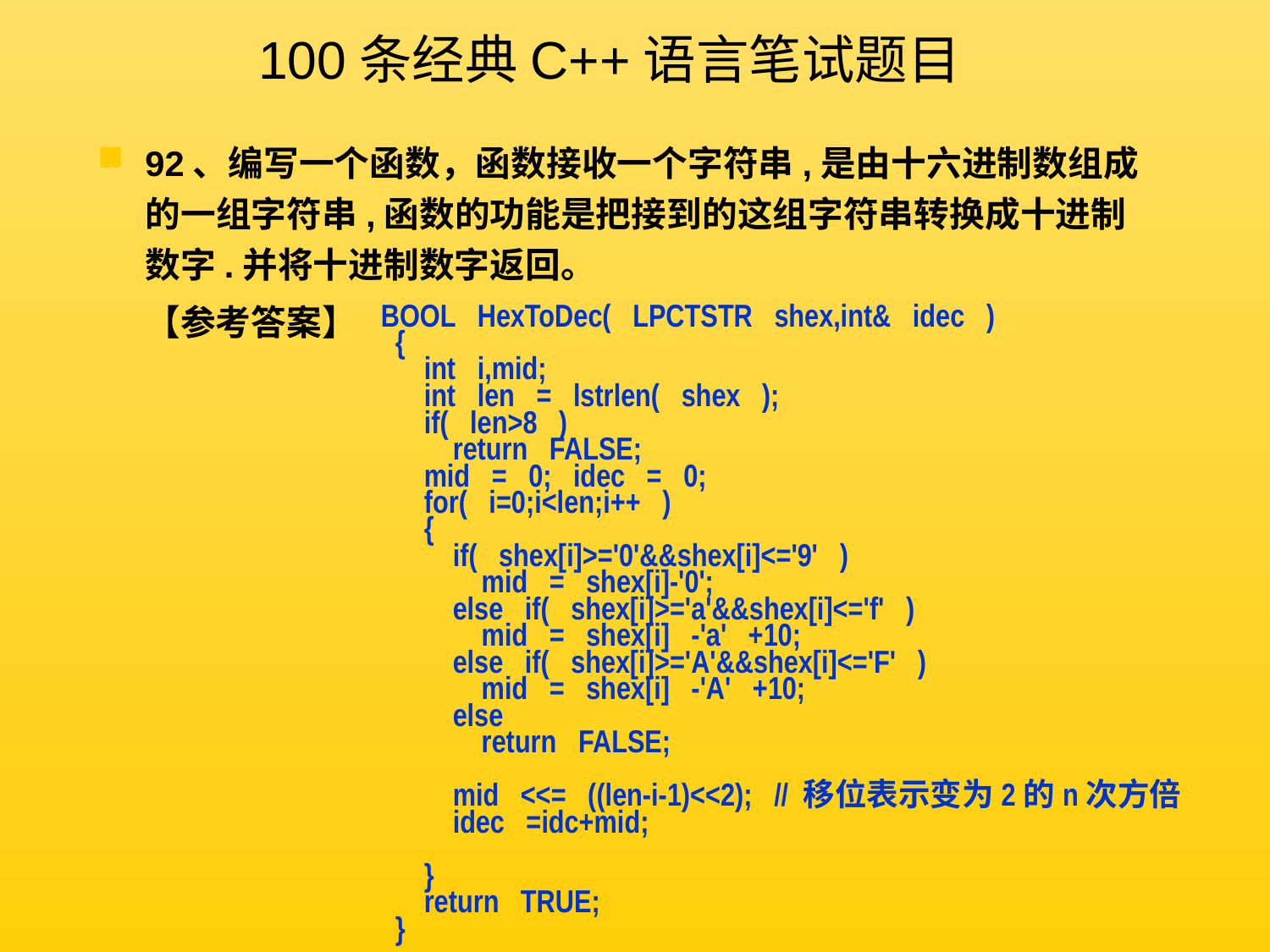

100条经典C++语言笔试题目
92、编写一个函数，函数接收一个字符串,是由十六进制数组成的一组字符串,函数的功能是把接到的这组字符串转换成十进制数字.并将十进制数字返回。
	【参考答案】
BOOL   HexToDec(   LPCTSTR   shex,int&   idec   )  
  {  
      int   i,mid;  
      int   len   =   lstrlen(   shex   );  
      if(   len>8   )  
          return   FALSE;  
      mid   =   0;   idec   =   0;  
      for(   i=0;i<len;i++   )  
      {  
          if(   shex[i]>='0'&&shex[i]<='9'   )  
              mid   =   shex[i]-'0';  
          else   if(   shex[i]>='a'&&shex[i]<='f'   )  
              mid   =   shex[i]   -'a'   +10;  
          else   if(   shex[i]>='A'&&shex[i]<='F'   )  
              mid   =   shex[i]   -'A'   +10;  
          else  
              return   FALSE;  
   
          mid   <<=   ((len-i-1)<<2);   // 移位表示变为2的n次方倍
          idec   =idc+mid;  
   
      }  
      return   TRUE;  
  }